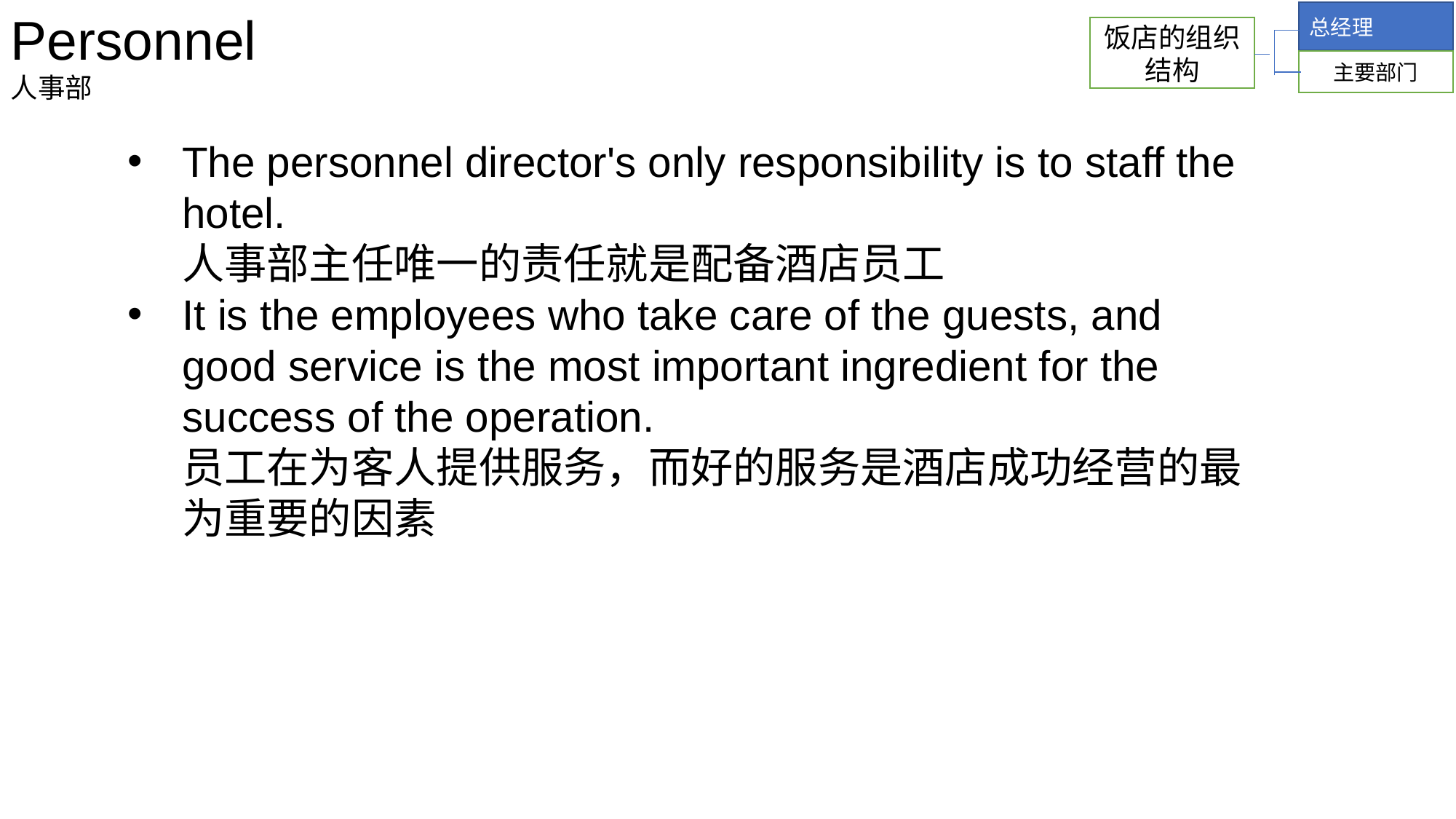

Personnel
人事部
总经理
饭店的组织结构
主要部门
The personnel director's only responsibility is to staff the hotel.
人事部主任唯一的责任就是配备酒店员工
It is the employees who take care of the guests, and good service is the most important ingredient for the success of the operation.
员工在为客人提供服务，而好的服务是酒店成功经营的最为重要的因素